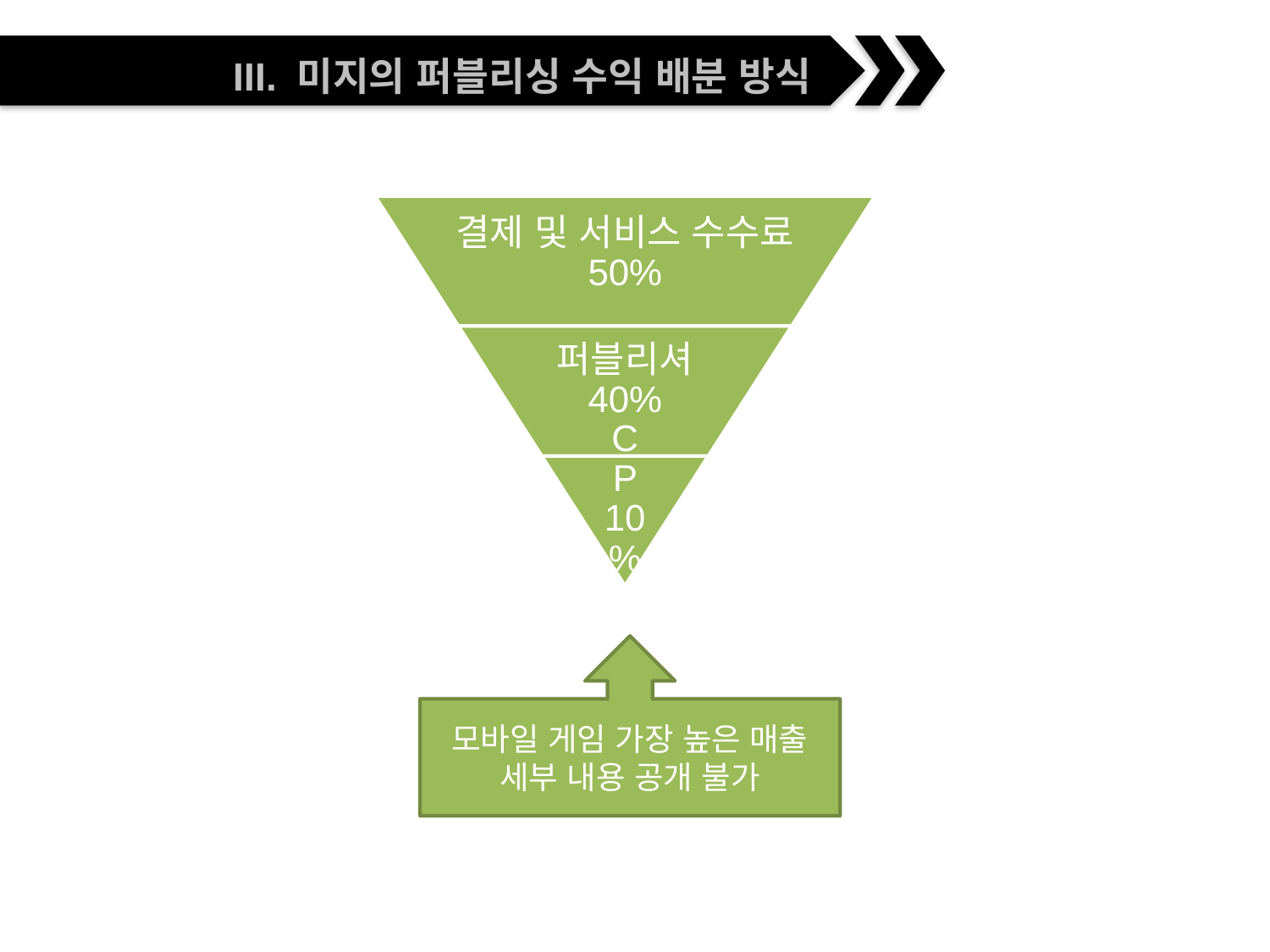

III. 미지의 퍼블리싱 수익 배분 방식
결제 및 서비스 수수료 50%
퍼블리셔 40%
CP 10%
모바일 게임 가장 높은 매출
세부 내용 공개 불가